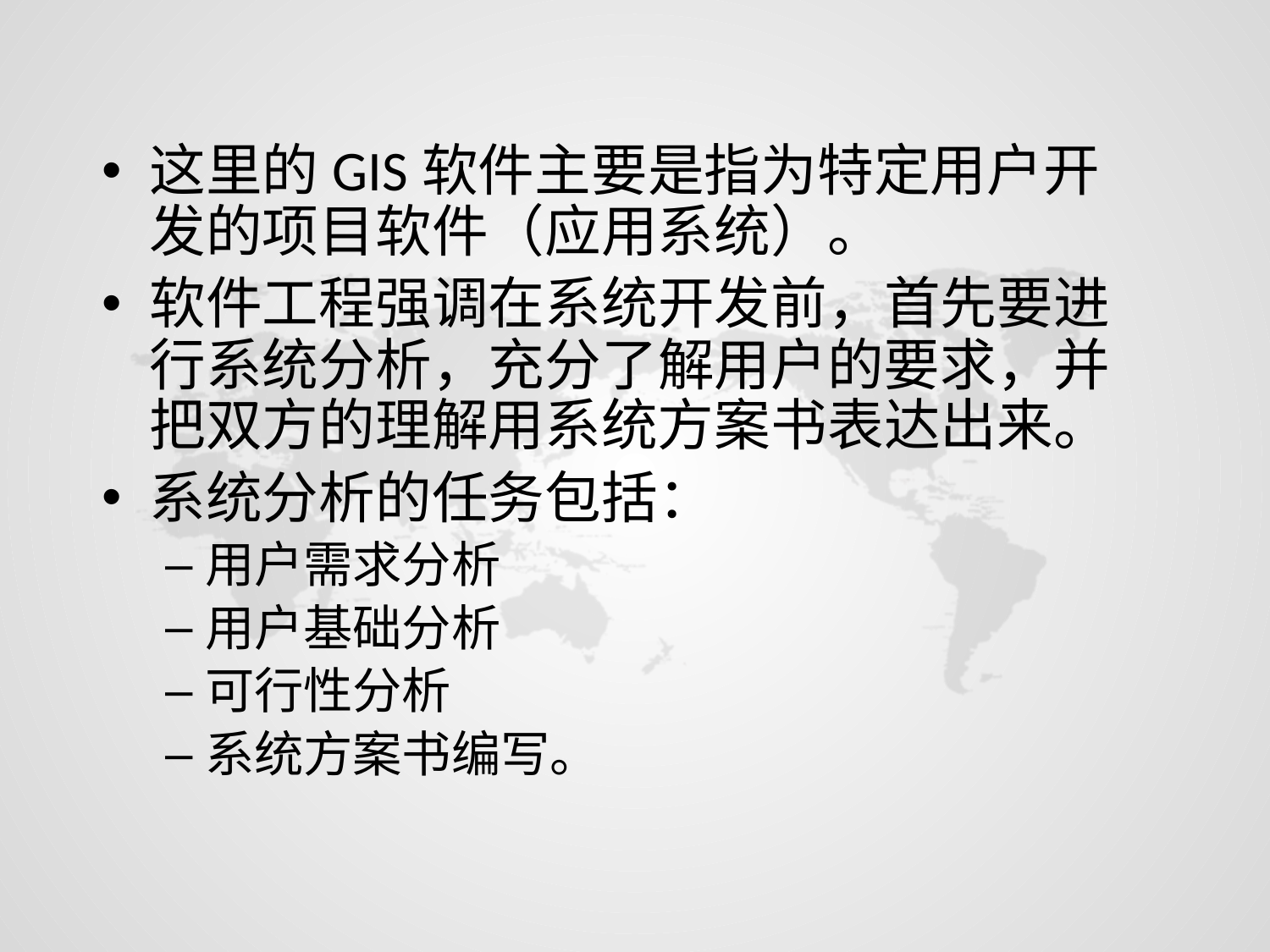

这里的GIS软件主要是指为特定用户开发的项目软件（应用系统）。
软件工程强调在系统开发前，首先要进行系统分析，充分了解用户的要求，并把双方的理解用系统方案书表达出来。
系统分析的任务包括：
用户需求分析
用户基础分析
可行性分析
系统方案书编写。